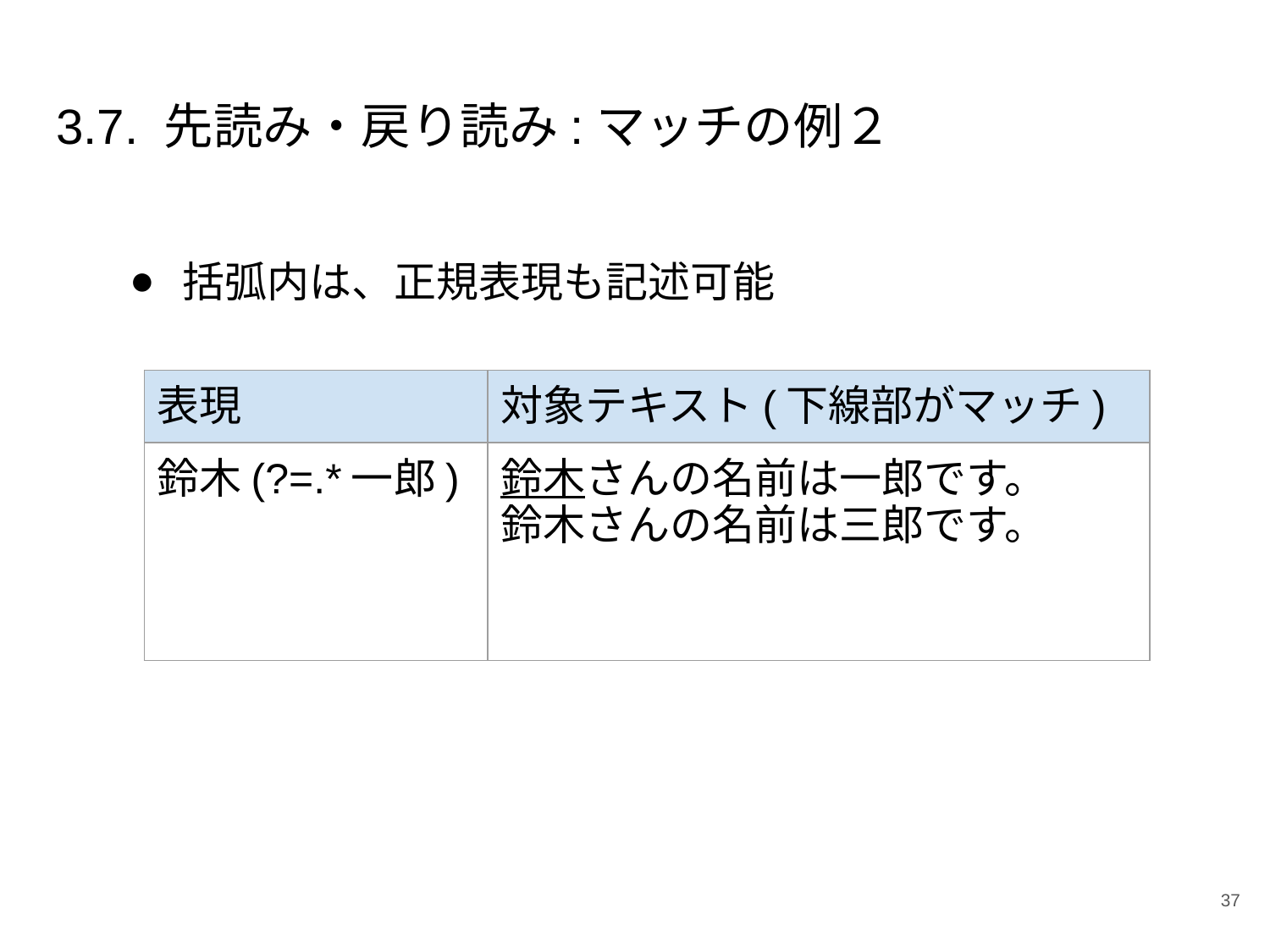

# 3.7. 先読み・戻り読み:マッチの例２
括弧内は、正規表現も記述可能
| 表現 | 対象テキスト(下線部がマッチ) |
| --- | --- |
| 鈴木(?=.\*一郎) | 鈴木さんの名前は一郎です。 鈴木さんの名前は三郎です。 |
37